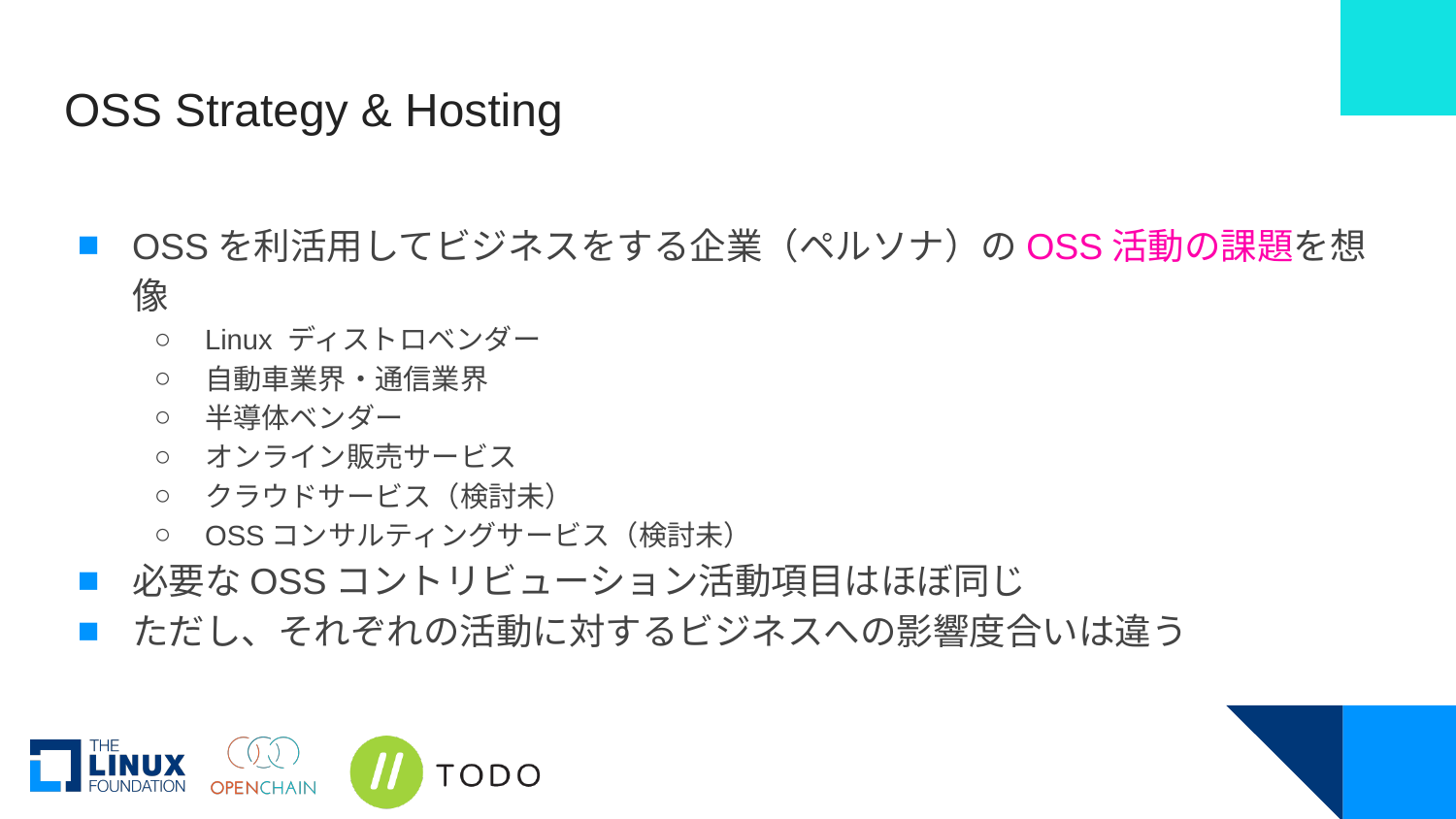

# OSS Strategy & Hosting
OSSを利活用してビジネスをする企業（ペルソナ）のOSS活動の課題を想像
Linux ディストロベンダー
自動車業界・通信業界
半導体ベンダー
オンライン販売サービス
クラウドサービス（検討未）
OSSコンサルティングサービス（検討未）
必要なOSSコントリビューション活動項目はほぼ同じ
ただし、それぞれの活動に対するビジネスへの影響度合いは違う